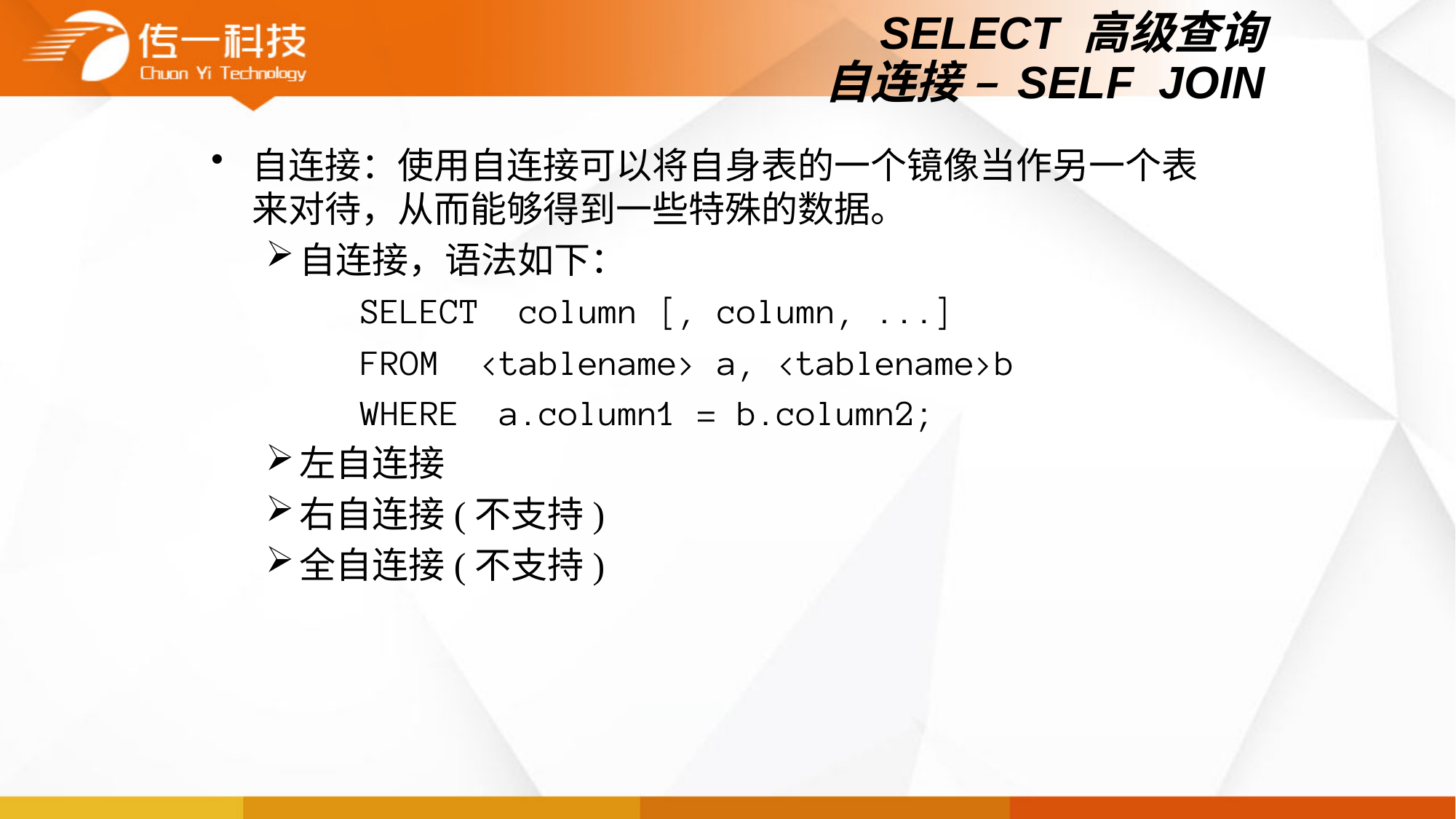

# SELECT 高级查询 自连接 – SELF  JOIN
自连接：使用自连接可以将自身表的一个镜像当作另一个表来对待，从而能够得到一些特殊的数据。
自连接，语法如下：
		SELECT  column [, column, ...]
		FROM  <tablename> a, <tablename>b
		WHERE  a.column1 = b.column2;
左自连接
右自连接(不支持)
全自连接(不支持)